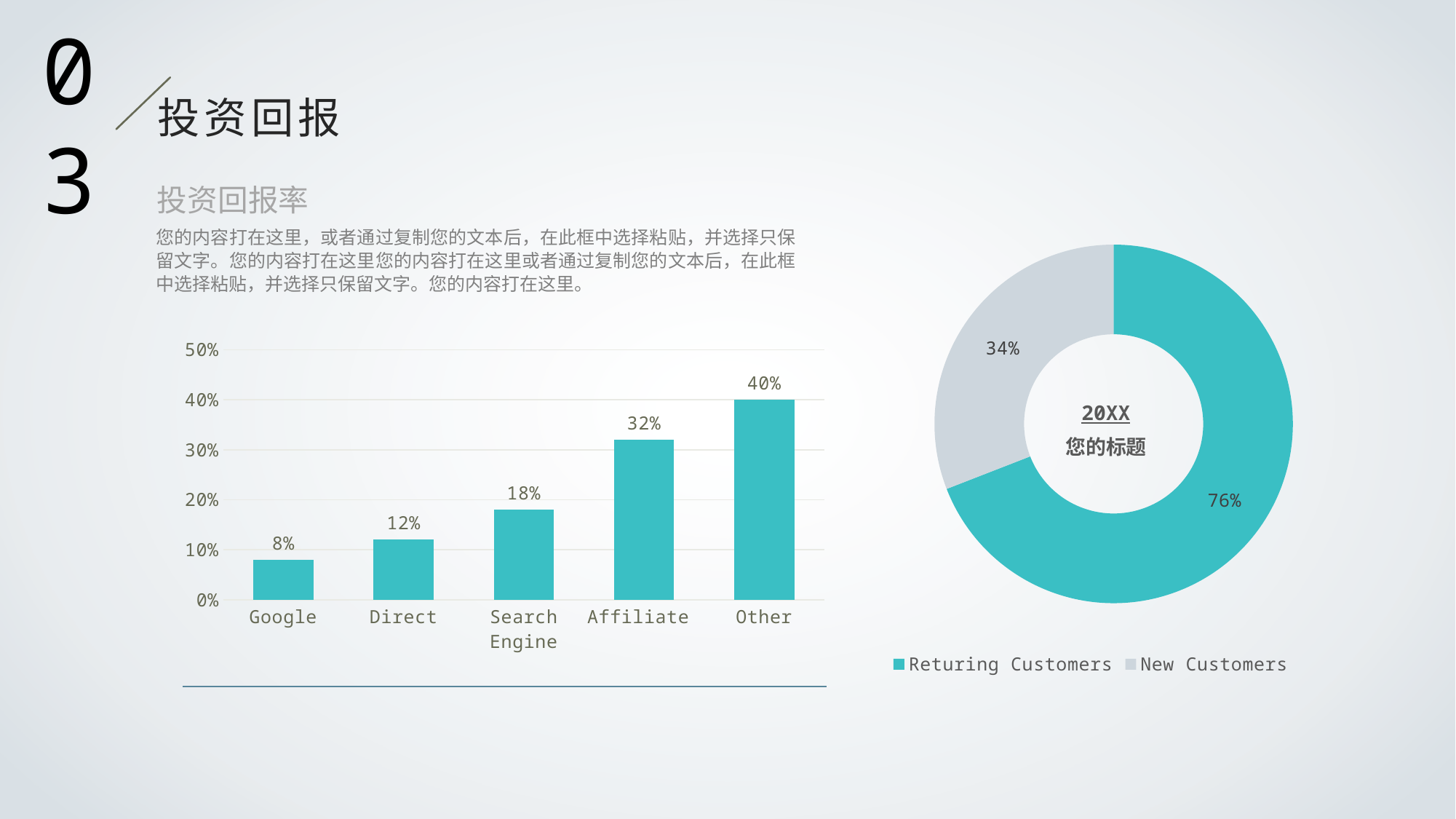

03
投资回报
投资回报率
您的内容打在这里，或者通过复制您的文本后，在此框中选择粘贴，并选择只保留文字。您的内容打在这里您的内容打在这里或者通过复制您的文本后，在此框中选择粘贴，并选择只保留文字。您的内容打在这里。

### Chart

| Category | Sales |
|---|---|
| Returing Customers | 0.76 |
| New Customers | 0.34 |

### Chart

| Category | Column6 |
|---|---|
| Google | 0.08 |
| Direct | 0.12 |
| Search Engine | 0.18 |
| Affiliate  | 0.32 |
| Other | 0.4 |
20XX
您的标题